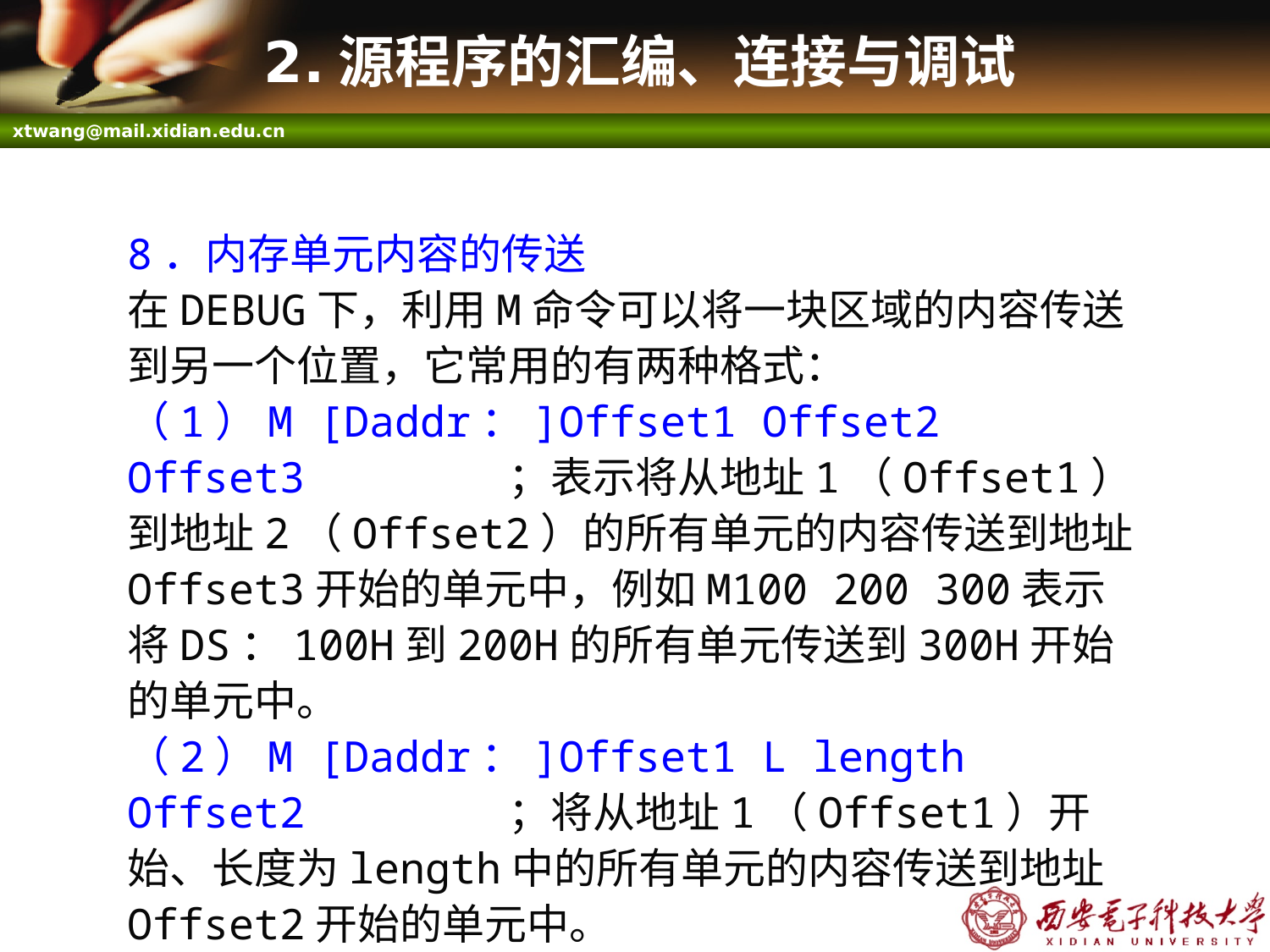

# 2.源程序的汇编、连接与调试
8．内存单元内容的传送
在DEBUG下，利用M命令可以将一块区域的内容传送到另一个位置，它常用的有两种格式：
（1）M [Daddr：]Offset1 Offset2 Offset3		；表示将从地址1（Offset1）到地址2（Offset2）的所有单元的内容传送到地址Offset3开始的单元中，例如M100 200 300表示将DS：100H到200H的所有单元传送到300H开始的单元中。
（2）M [Daddr：]Offset1 L length Offset2		；将从地址1（Offset1）开始、长度为length中的所有单元的内容传送到地址Offset2开始的单元中。